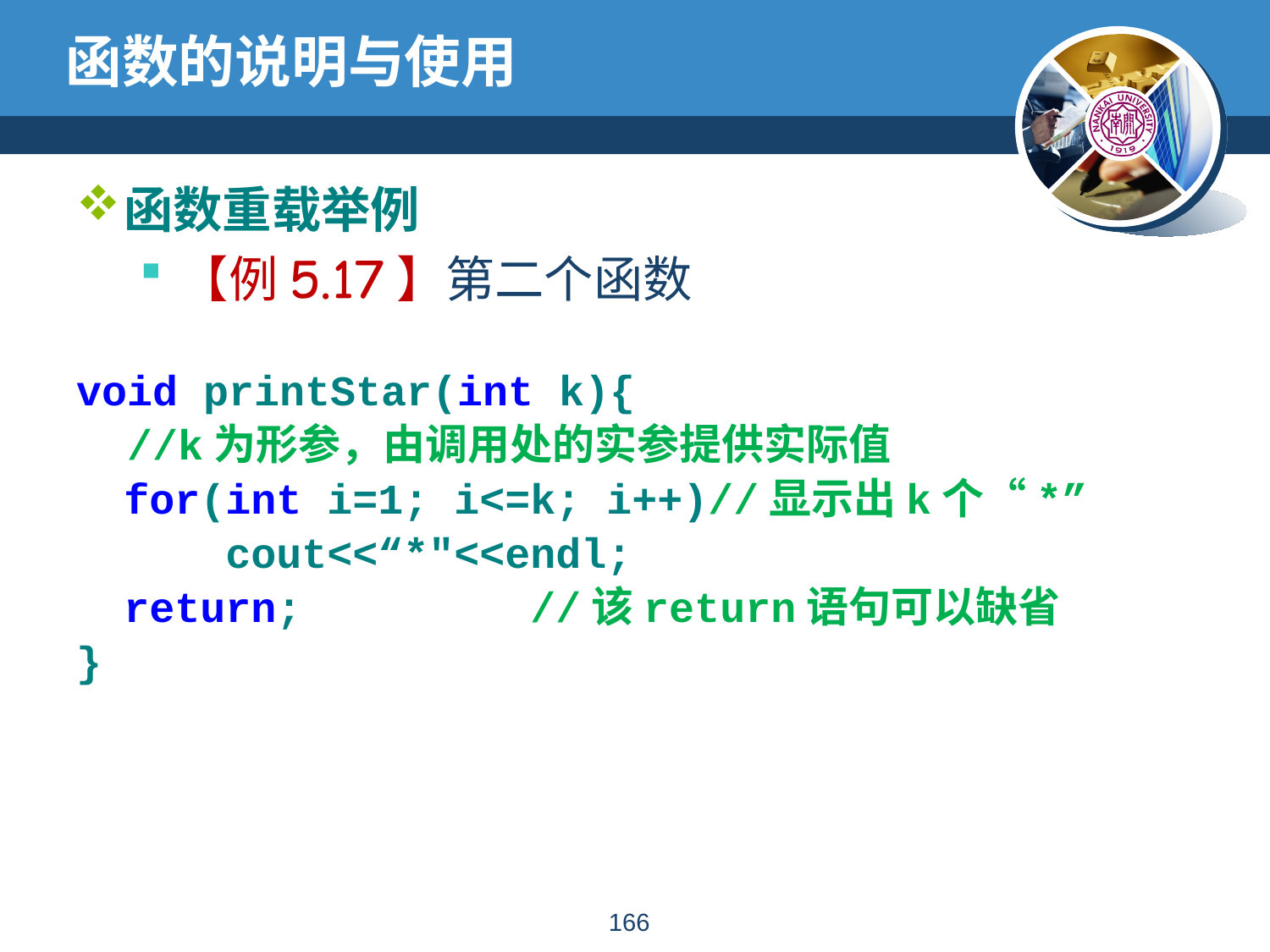

# 函数的说明与使用
函数重载举例
【例5.17】第二个函数

void printStar(int k){
  //k为形参，由调用处的实参提供实际值
	for(int i=1; i<=k; i++)//显示出k个“*”
	    cout<<“*"<<endl;
	return; 		 //该return语句可以缺省
}

166